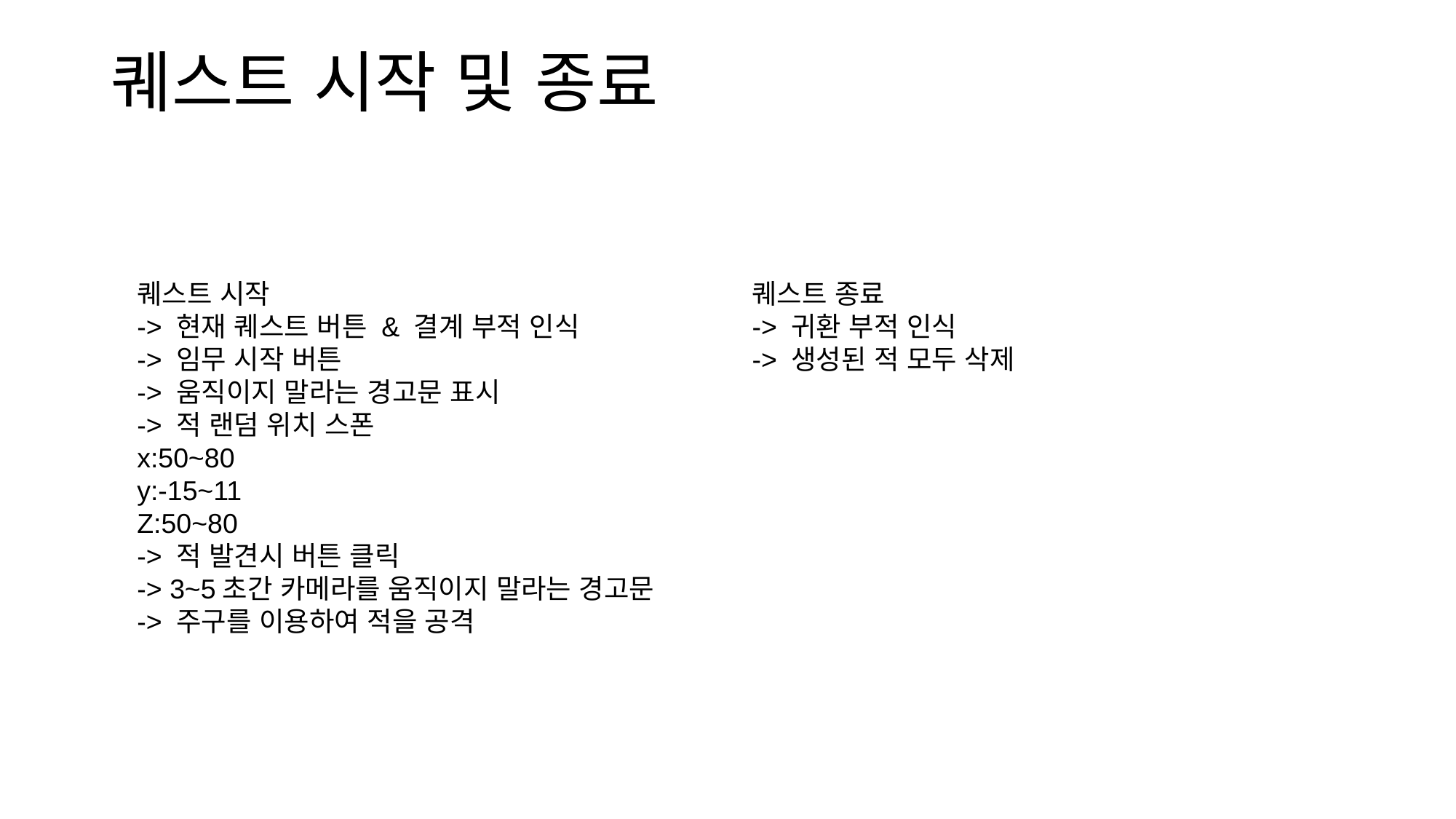

퀘스트 시작 및 종료
퀘스트 시작
-> 현재 퀘스트 버튼 & 결계 부적 인식
-> 임무 시작 버튼
-> 움직이지 말라는 경고문 표시
-> 적 랜덤 위치 스폰
x:50~80
y:-15~11
Z:50~80
-> 적 발견시 버튼 클릭
-> 3~5초간 카메라를 움직이지 말라는 경고문
-> 주구를 이용하여 적을 공격
퀘스트 종료
-> 귀환 부적 인식
-> 생성된 적 모두 삭제